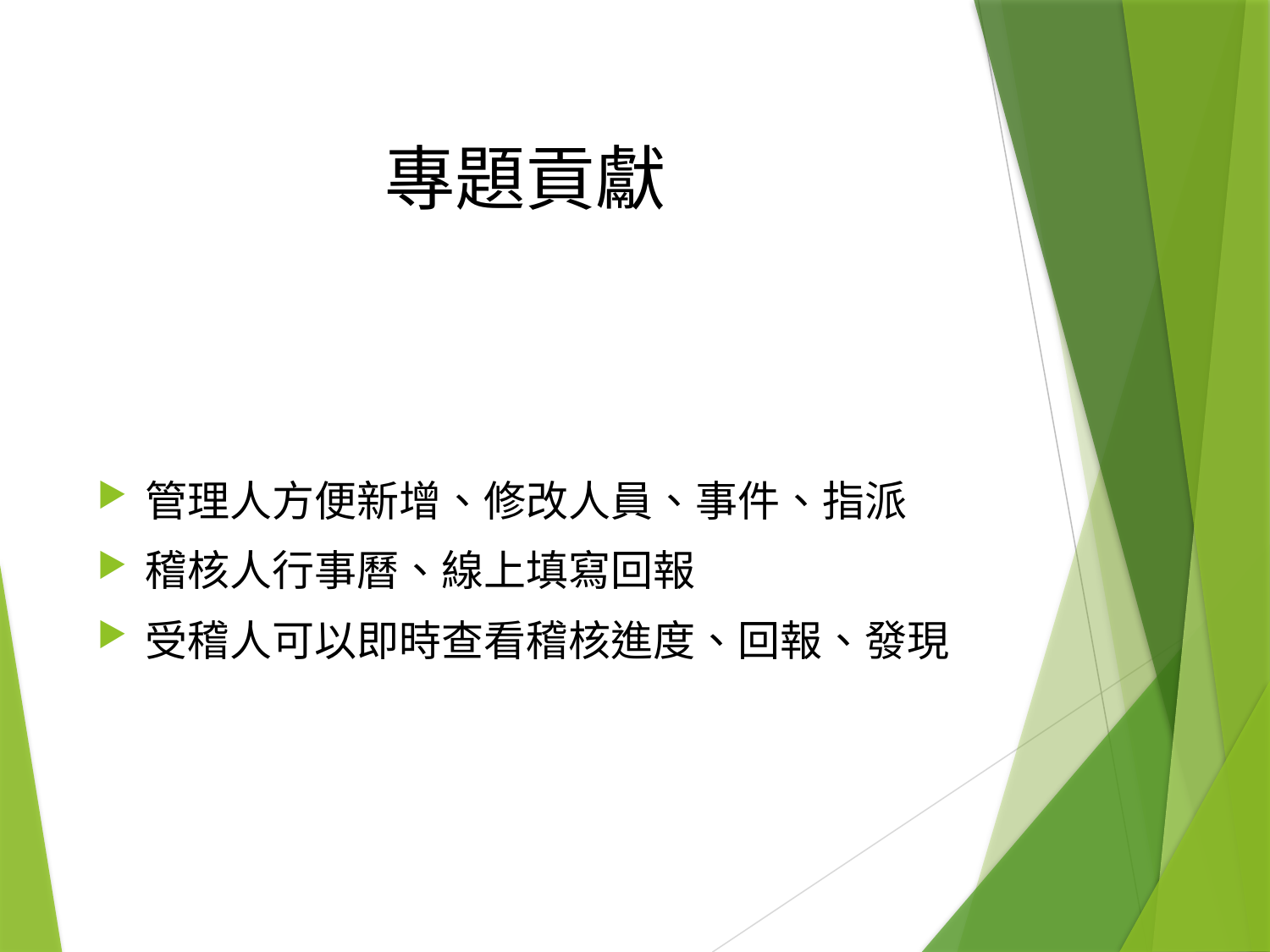

# 專題貢獻
管理人方便新增、修改人員、事件、指派
稽核人行事曆、線上填寫回報
受稽人可以即時查看稽核進度、回報、發現